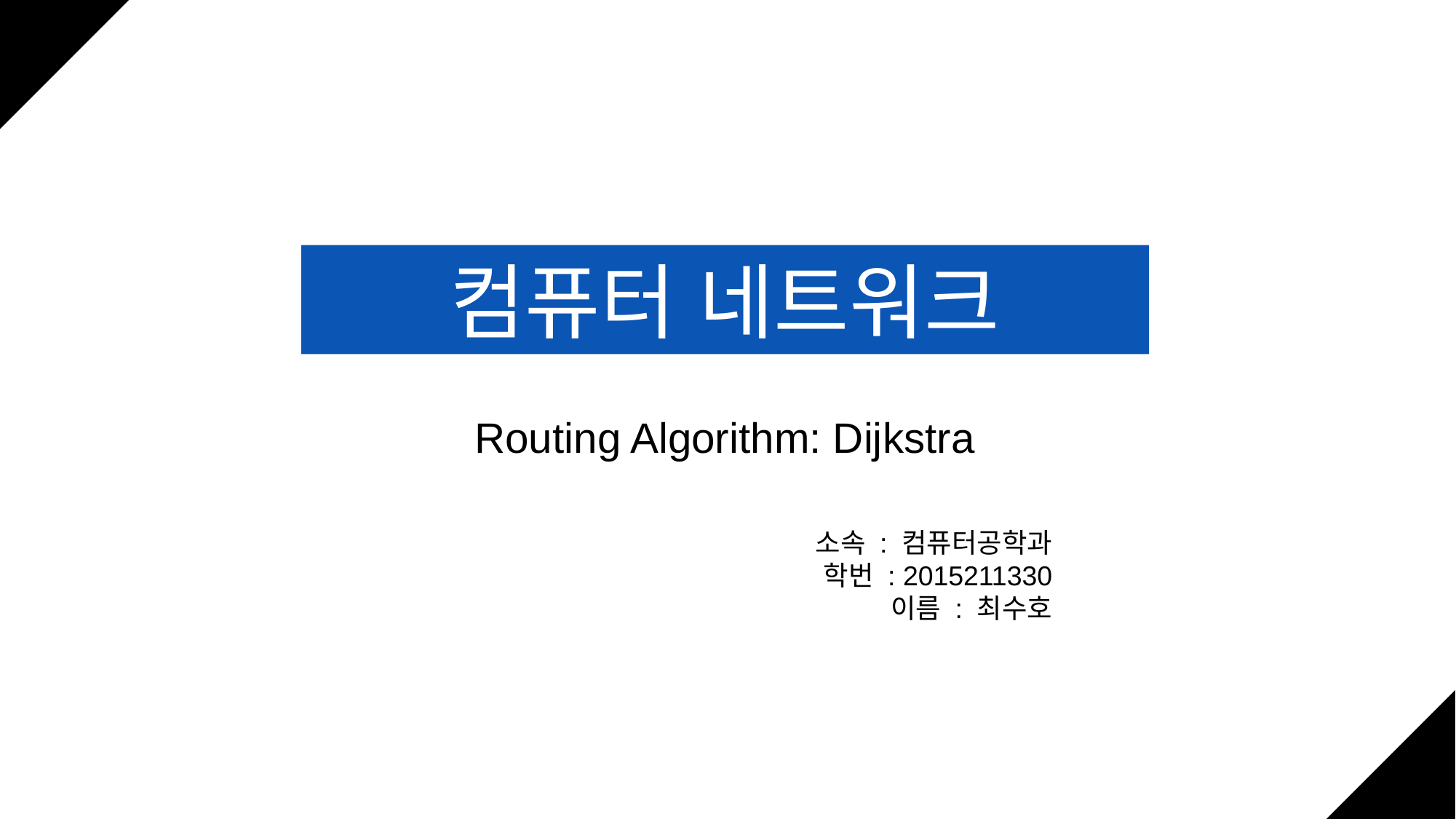

컴퓨터 네트워크
Routing Algorithm: Dijkstra
소속 : 컴퓨터공학과
학번 : 2015211330
이름 : 최수호